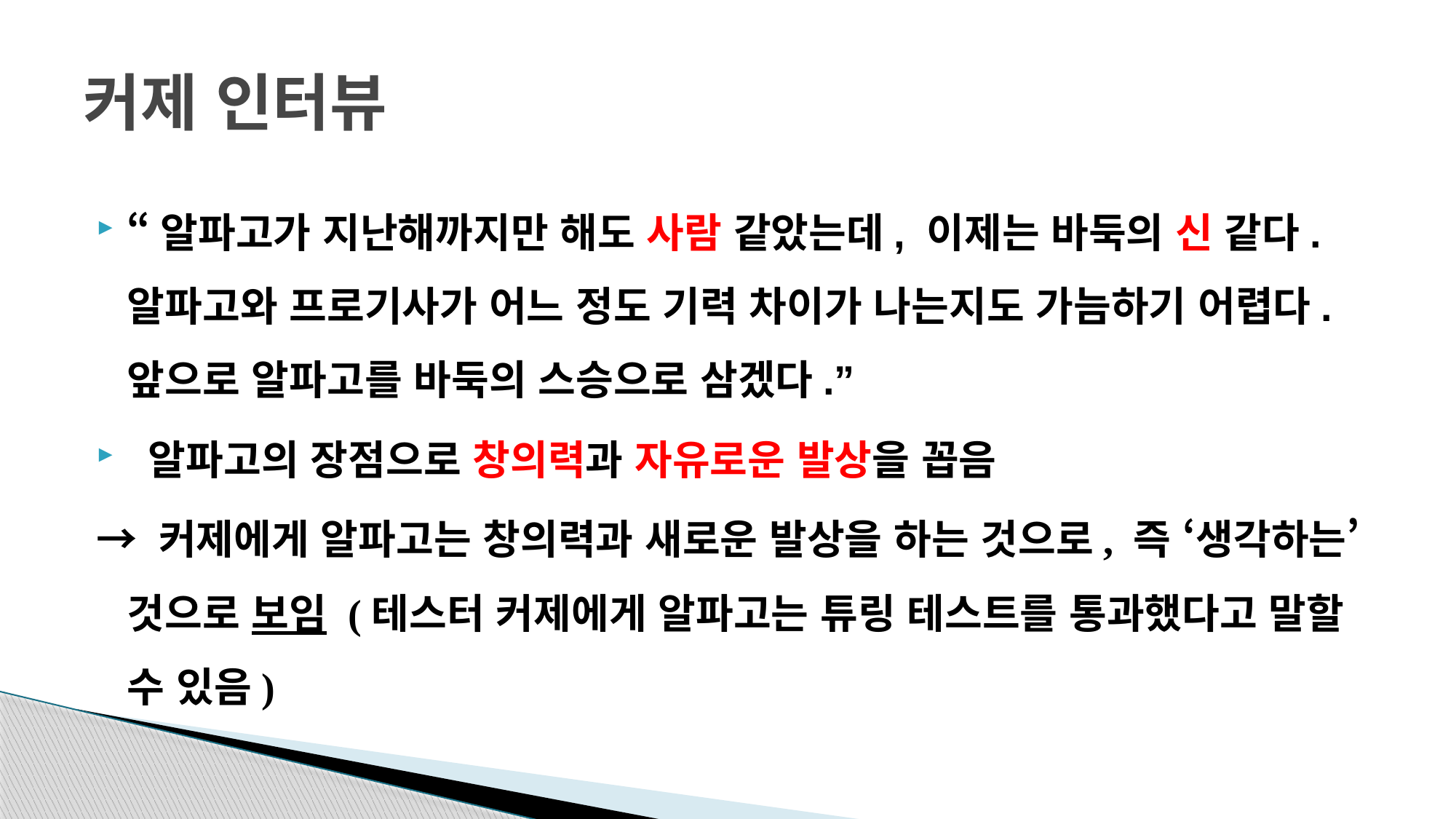

# 커제 인터뷰
“알파고가 지난해까지만 해도 사람 같았는데, 이제는 바둑의 신 같다. 알파고와 프로기사가 어느 정도 기력 차이가 나는지도 가늠하기 어렵다. 앞으로 알파고를 바둑의 스승으로 삼겠다.”
 알파고의 장점으로 창의력과 자유로운 발상을 꼽음
→ 커제에게 알파고는 창의력과 새로운 발상을 하는 것으로, 즉 ‘생각하는’ 것으로 보임 (테스터 커제에게 알파고는 튜링 테스트를 통과했다고 말할 수 있음)